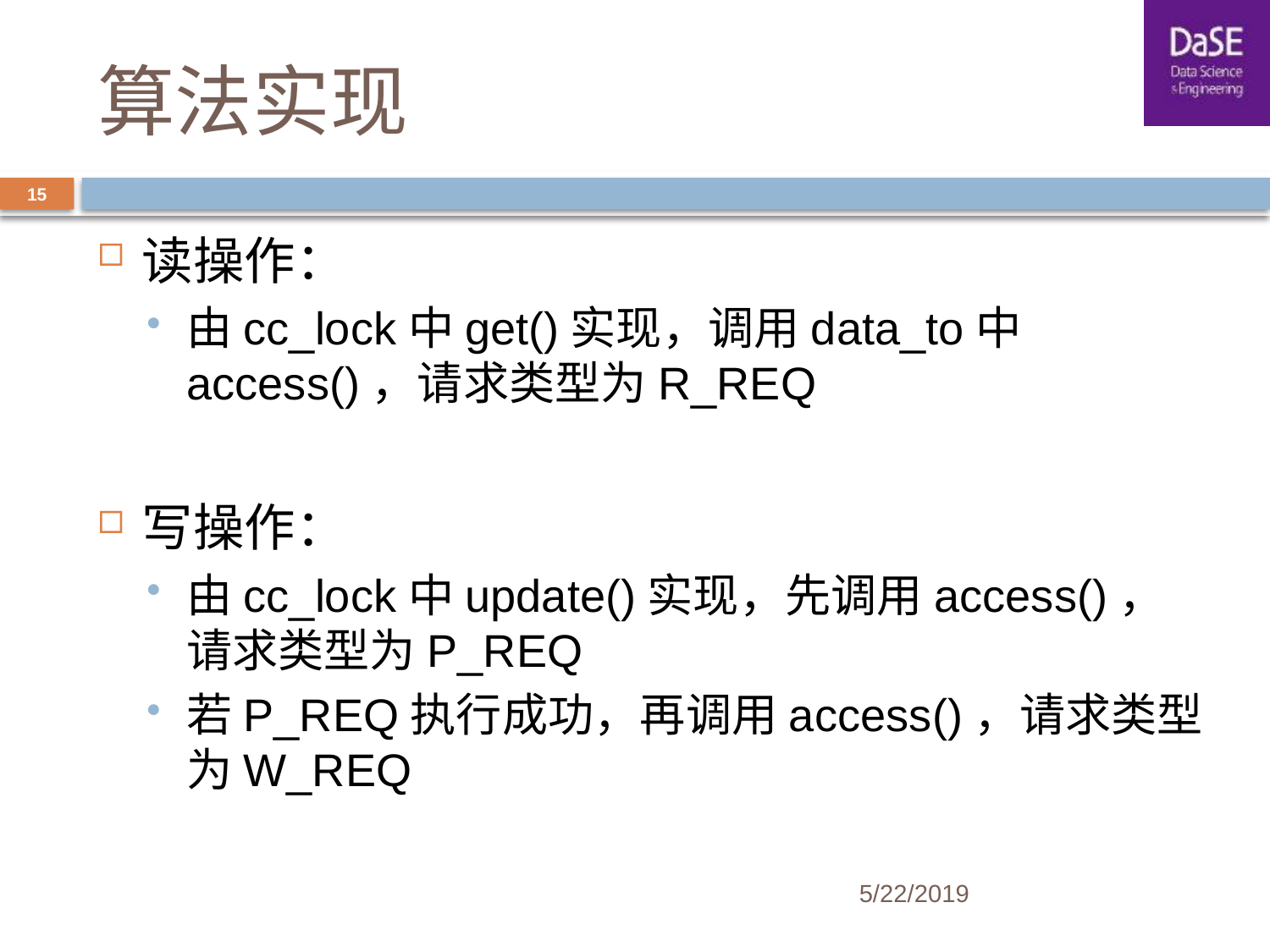

# 算法实现
15
读操作：
由cc_lock中get()实现，调用data_to中access()，请求类型为R_REQ

写操作：
由cc_lock中update()实现，先调用access()，请求类型为P_REQ
若P_REQ执行成功，再调用access()，请求类型为W_REQ
5/22/2019